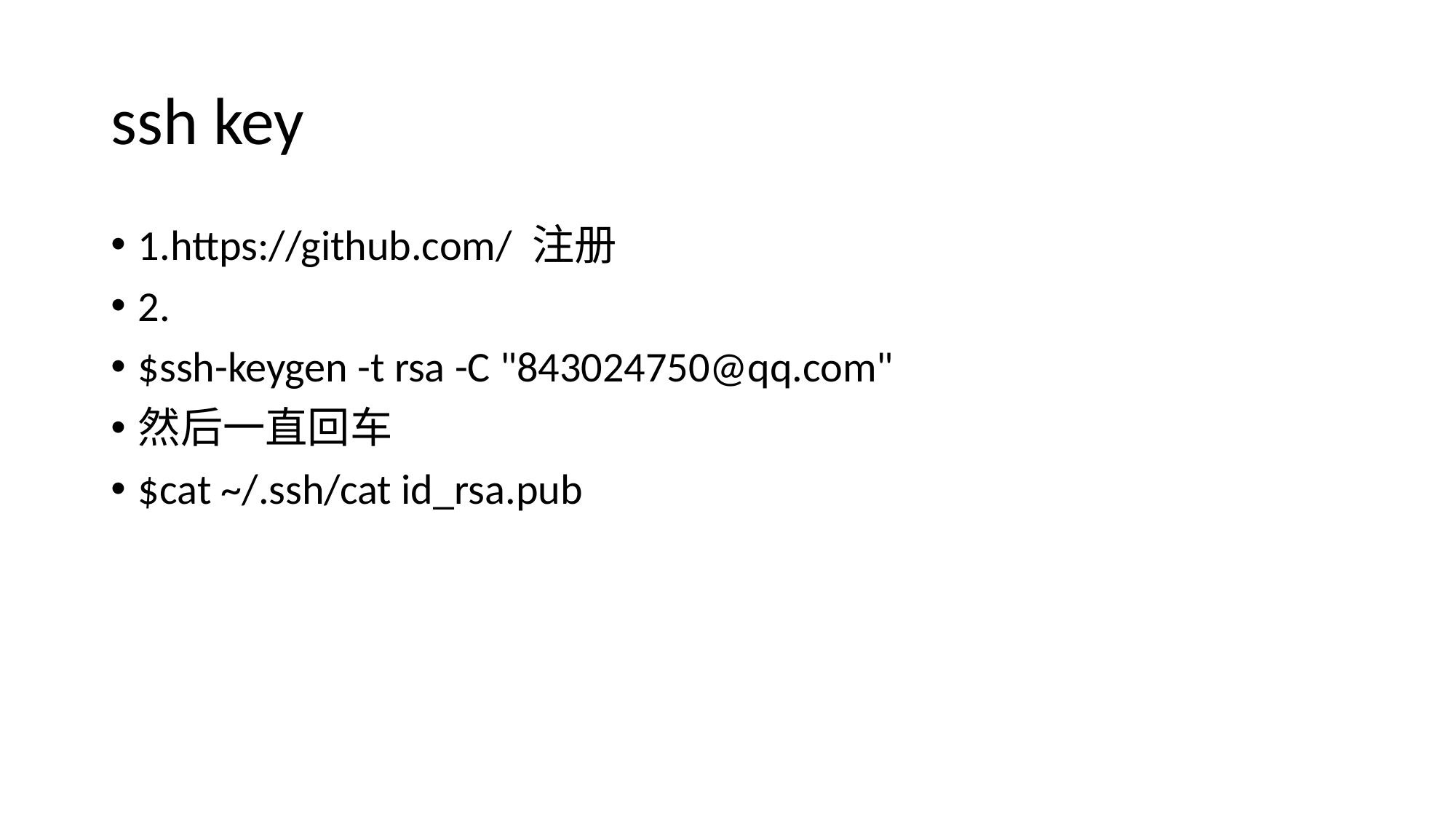

# ssh key
1.https://github.com/ 注册
2.
$ssh-keygen -t rsa -C "843024750@qq.com"
然后一直回车
$cat ~/.ssh/cat id_rsa.pub